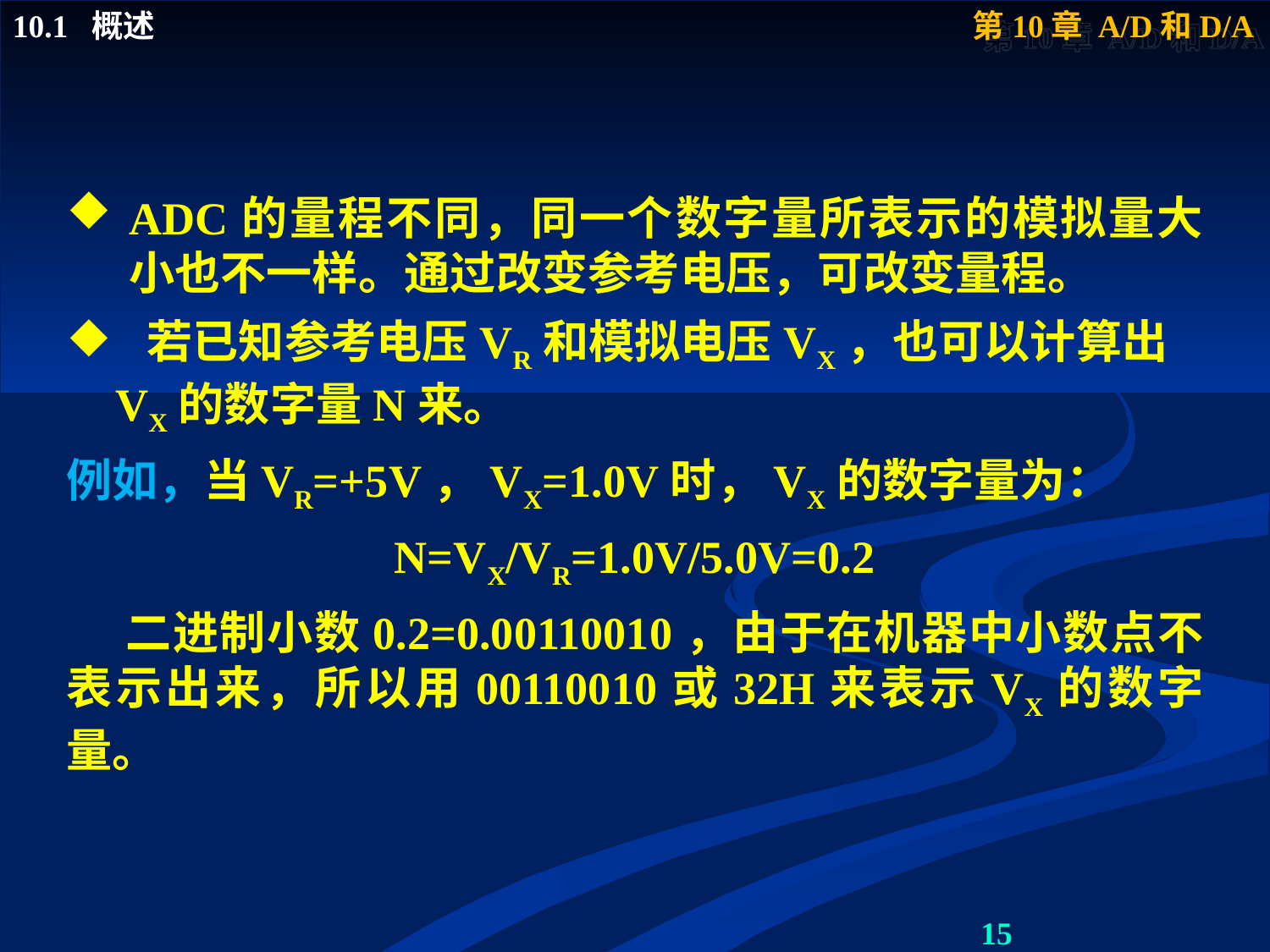

#
ADC的量程不同，同一个数字量所表示的模拟量大小也不一样。通过改变参考电压，可改变量程。
  若已知参考电压VR和模拟电压VX，也可以计算出VX的数字量N来。
例如，当VR=+5V，VX=1.0V时，VX的数字量为：
N=VX/VR=1.0V/5.0V=0.2
    二进制小数0.2=0.00110010，由于在机器中小数点不表示出来，所以用00110010或32H来表示VX的数字量。